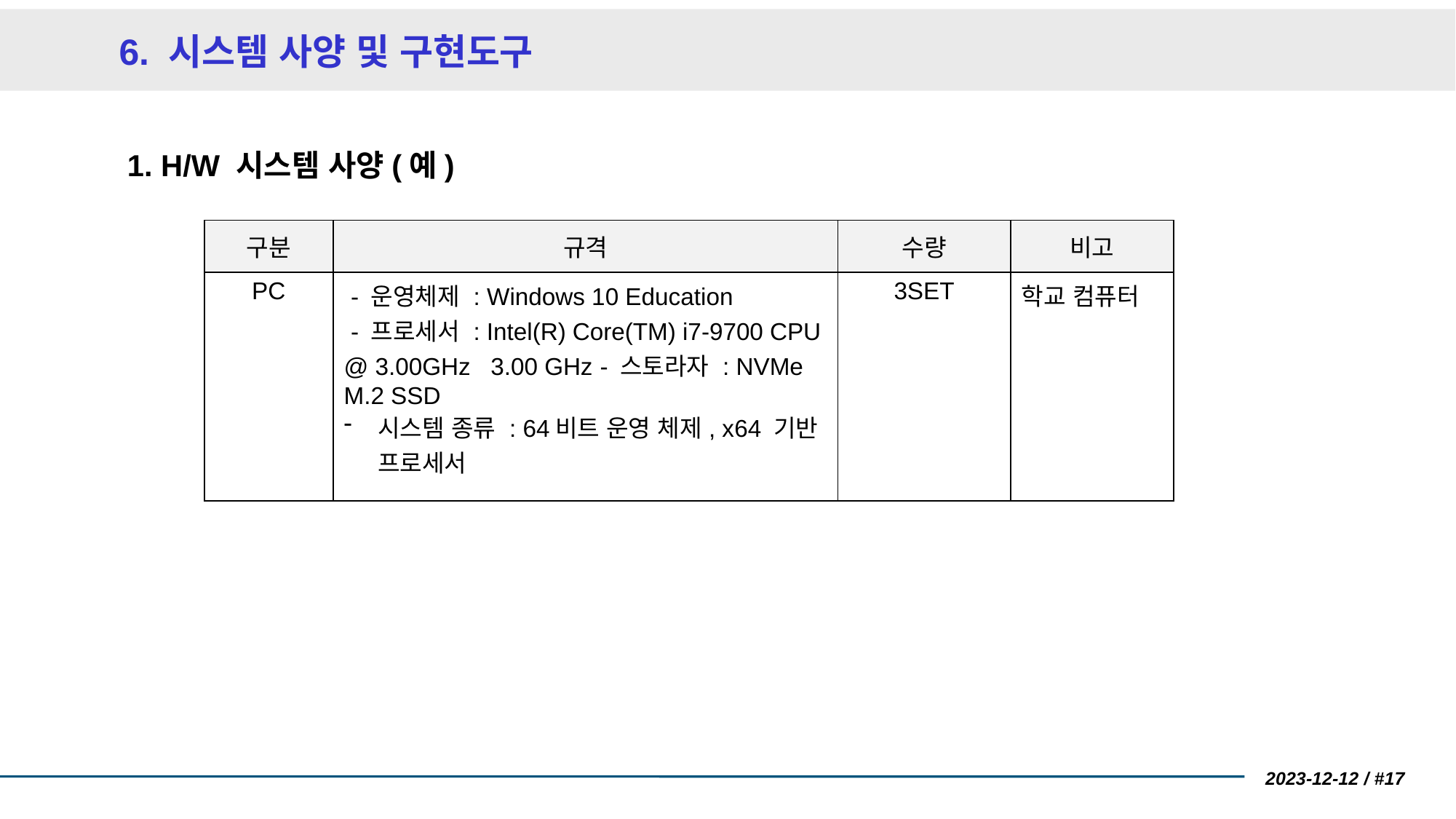

# 6. 시스템 사양 및 구현도구
 1. H/W 시스템 사양(예)

| 구분 | 규격 | 수량 | 비고 |
| --- | --- | --- | --- |
| PC | - 운영체제 : Windows 10 Education - 프로세서 : Intel(R) Core(TM) i7-9700 CPU @ 3.00GHz 3.00 GHz - 스토라자 : NVMe M.2 SSD 시스템 종류 : 64비트 운영 체제, x64 기반 프로세서 | 3SET | 학교 컴퓨터 |